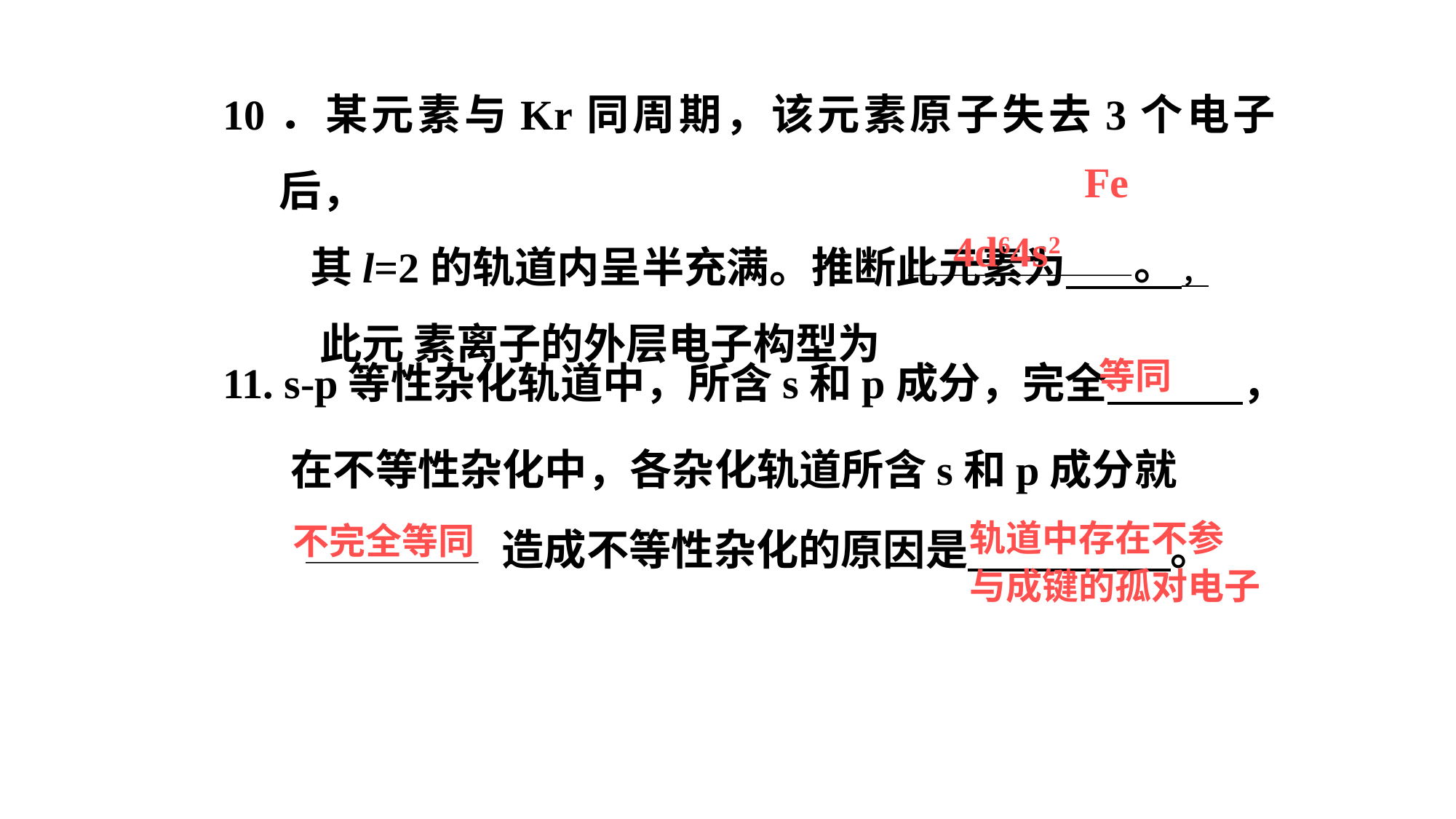

10．某元素与Kr同周期，该元素原子失去3个电子后，
        其l=2的轨道内呈半充满。推断此元素为            ，
         此元 素离子的外层电子构型为
。

Fe
4d64s2
11. s-p等性杂化轨道中，所含s和p成分，完全              ，
      在不等性杂化中，各杂化轨道所含s和p成分就
等同
不完全等同
造成不等性杂化的原因是                     。

轨道中存在不参
与成键的孤对电子